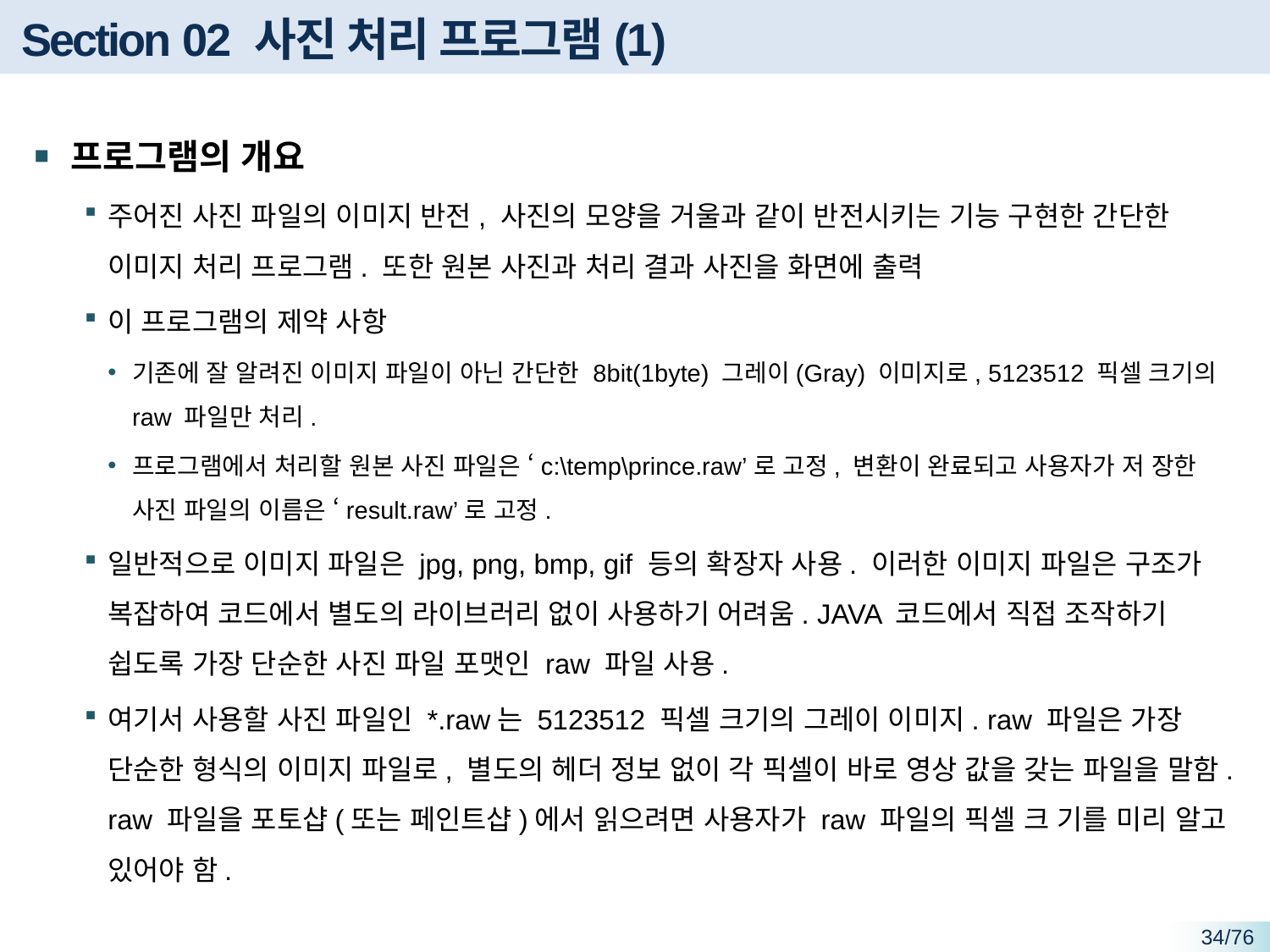

# Section 02 사진 처리 프로그램(1)
프로그램의 개요
주어진 사진 파일의 이미지 반전, 사진의 모양을 거울과 같이 반전시키는 기능 구현한 간단한 이미지 처리 프로그램. 또한 원본 사진과 처리 결과 사진을 화면에 출력
이 프로그램의 제약 사항
기존에 잘 알려진 이미지 파일이 아닌 간단한 8bit(1byte) 그레이(Gray) 이미지로, 5123512 픽셀 크기의 raw 파일만 처리.
프로그램에서 처리할 원본 사진 파일은 ‘c:\temp\prince.raw’로 고정, 변환이 완료되고 사용자가 저 장한 사진 파일의 이름은 ‘result.raw’로 고정.
일반적으로 이미지 파일은 jpg, png, bmp, gif 등의 확장자 사용. 이러한 이미지 파일은 구조가 복잡하여 코드에서 별도의 라이브러리 없이 사용하기 어려움. JAVA 코드에서 직접 조작하기 쉽도록 가장 단순한 사진 파일 포맷인 raw 파일 사용.
여기서 사용할 사진 파일인 *.raw는 5123512 픽셀 크기의 그레이 이미지. raw 파일은 가장 단순한 형식의 이미지 파일로, 별도의 헤더 정보 없이 각 픽셀이 바로 영상 값을 갖는 파일을 말함. raw 파일을 포토샵(또는 페인트샵)에서 읽으려면 사용자가 raw 파일의 픽셀 크 기를 미리 알고 있어야 함.